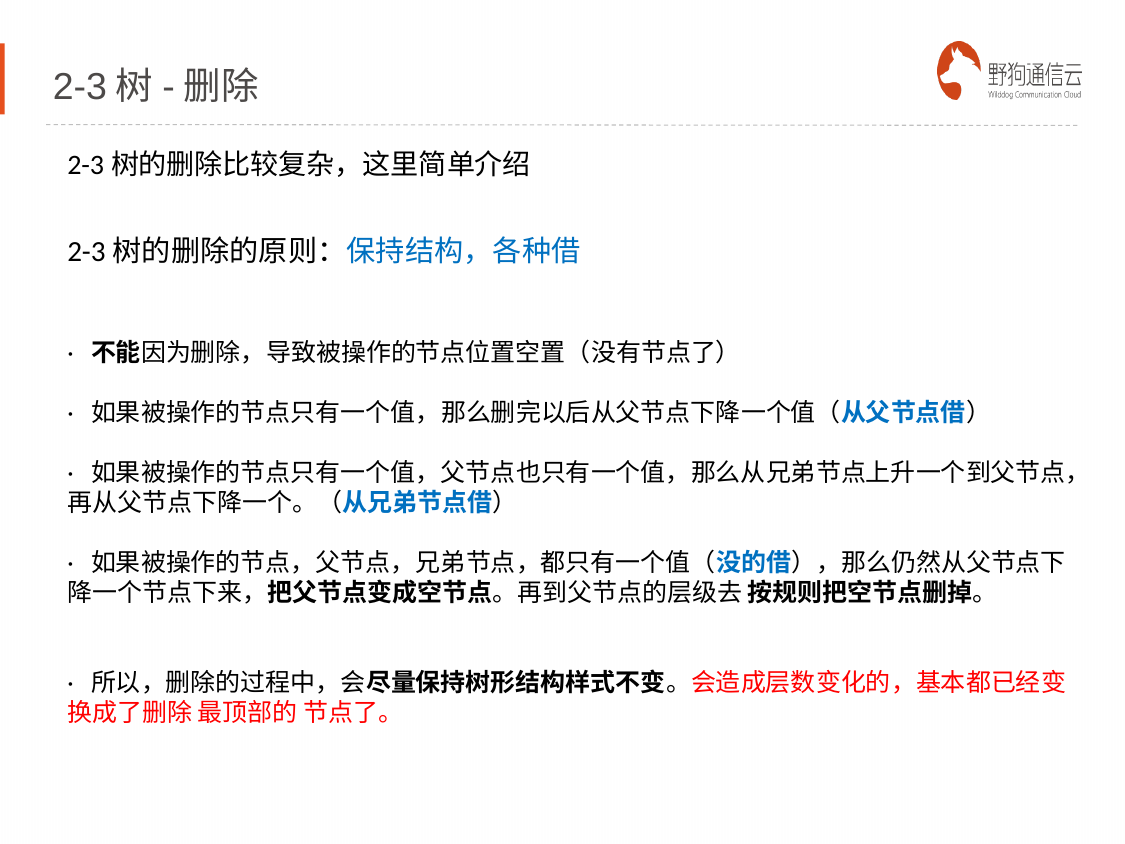

# 2-3树-删除
2-3树的删除比较复杂，这里简单介绍
2-3树的删除的原则：保持结构，各种借

·  不能因为删除，导致被操作的节点位置空置（没有节点了）

·  如果被操作的节点只有一个值，那么删完以后从父节点下降一个值（从父节点借）

·  如果被操作的节点只有一个值，父节点也只有一个值，那么从兄弟节点上升一个到父节点，再从父节点下降一个。（从兄弟节点借）

·  如果被操作的节点，父节点，兄弟节点，都只有一个值（没的借），那么仍然从父节点下降一个节点下来，把父节点变成空节点。再到父节点的层级去 按规则把空节点删掉。

·  所以，删除的过程中，会尽量保持树形结构样式不变。会造成层数变化的，基本都已经变换成了删除 最顶部的 节点了。